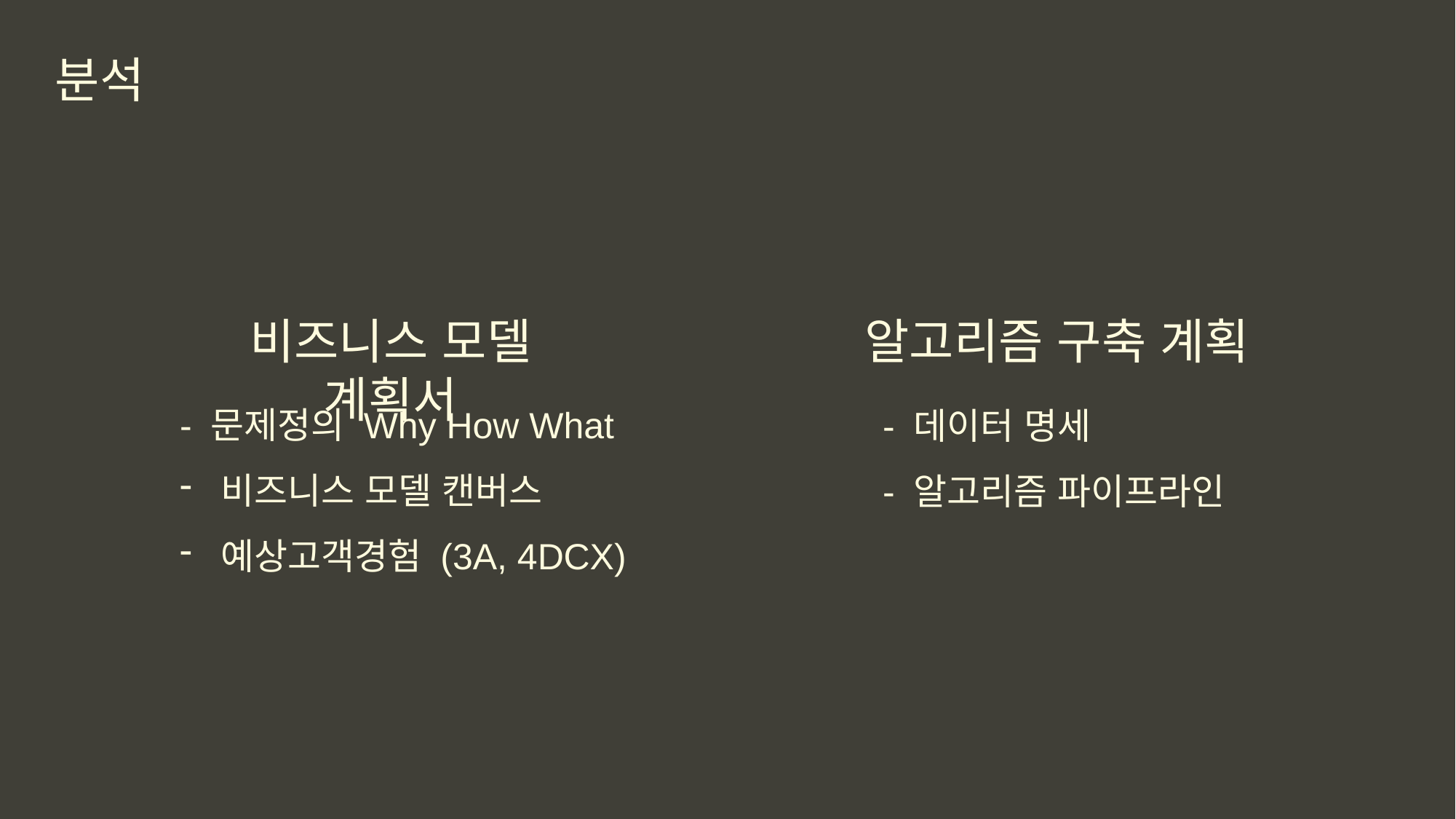

분석
비즈니스 모델 계획서
- 문제정의 Why How What
비즈니스 모델 캔버스
예상고객경험 (3A, 4DCX)
알고리즘 구축 계획
- 데이터 명세
- 알고리즘 파이프라인